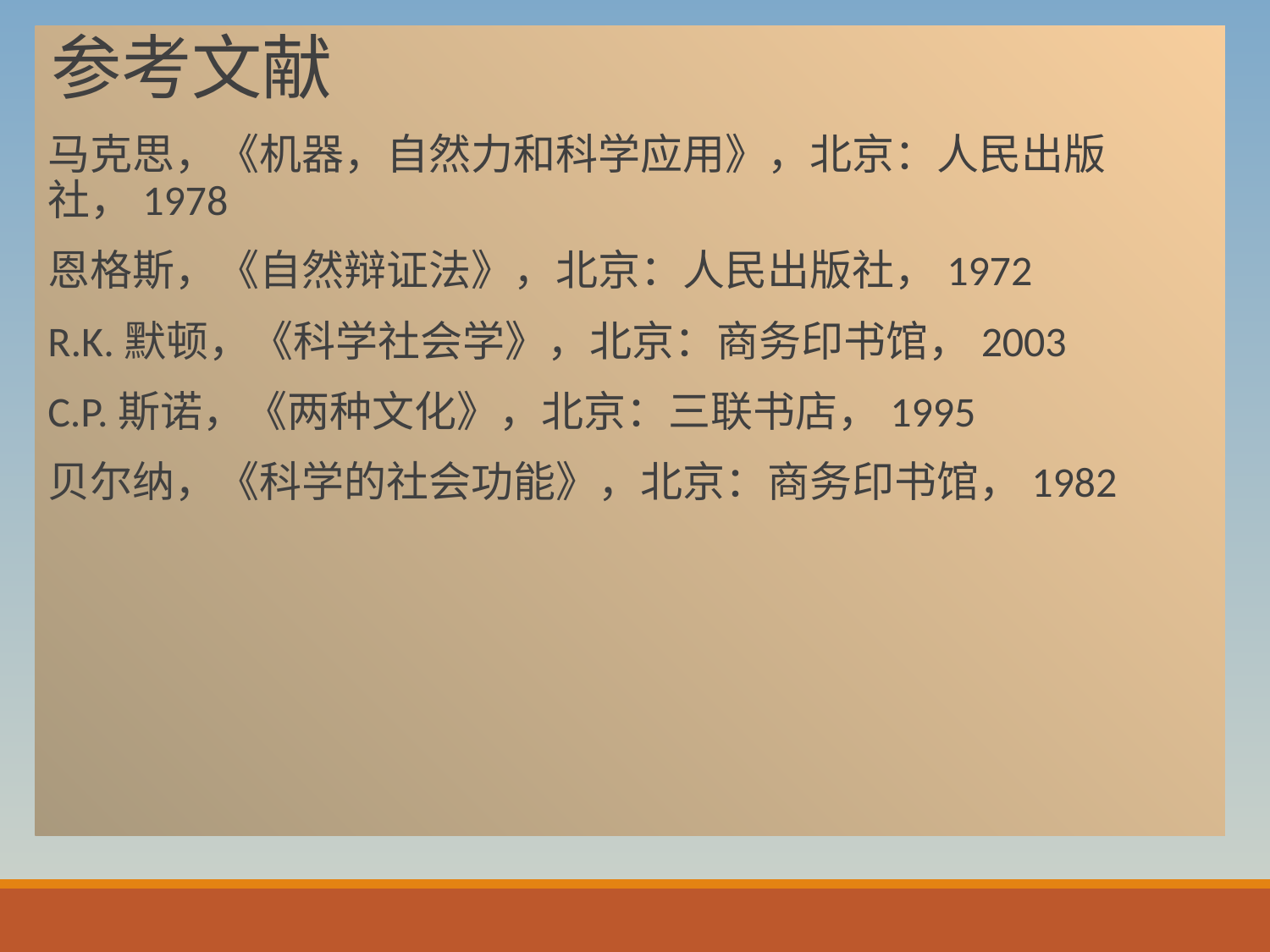

参考文献
马克思，《机器，自然力和科学应用》，北京：人民出版社，1978
恩格斯，《自然辩证法》，北京：人民出版社，1972
R.K.默顿，《科学社会学》，北京：商务印书馆，2003
C.P.斯诺，《两种文化》，北京：三联书店，1995
贝尔纳，《科学的社会功能》，北京：商务印书馆，1982